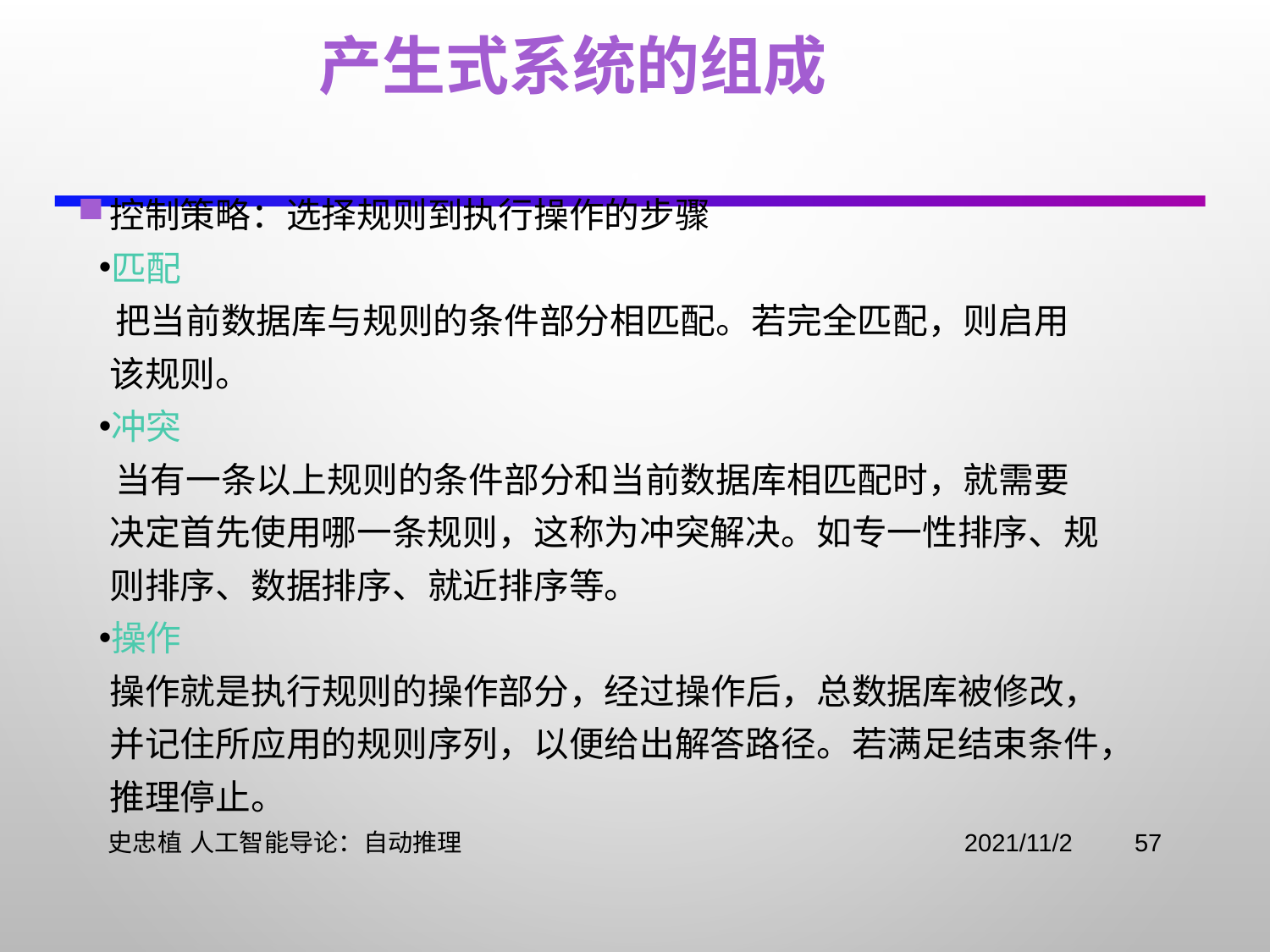

# 产生式系统的组成
控制策略：选择规则到执行操作的步骤
匹配
 把当前数据库与规则的条件部分相匹配。若完全匹配，则启用该规则。
冲突
 当有一条以上规则的条件部分和当前数据库相匹配时，就需要决定首先使用哪一条规则，这称为冲突解决。如专一性排序、规则排序、数据排序、就近排序等。
操作
   操作就是执行规则的操作部分，经过操作后，总数据库被修改，并记住所应用的规则序列，以便给出解答路径。若满足结束条件，推理停止。
史忠植 人工智能导论：自动推理
2021/11/2
57